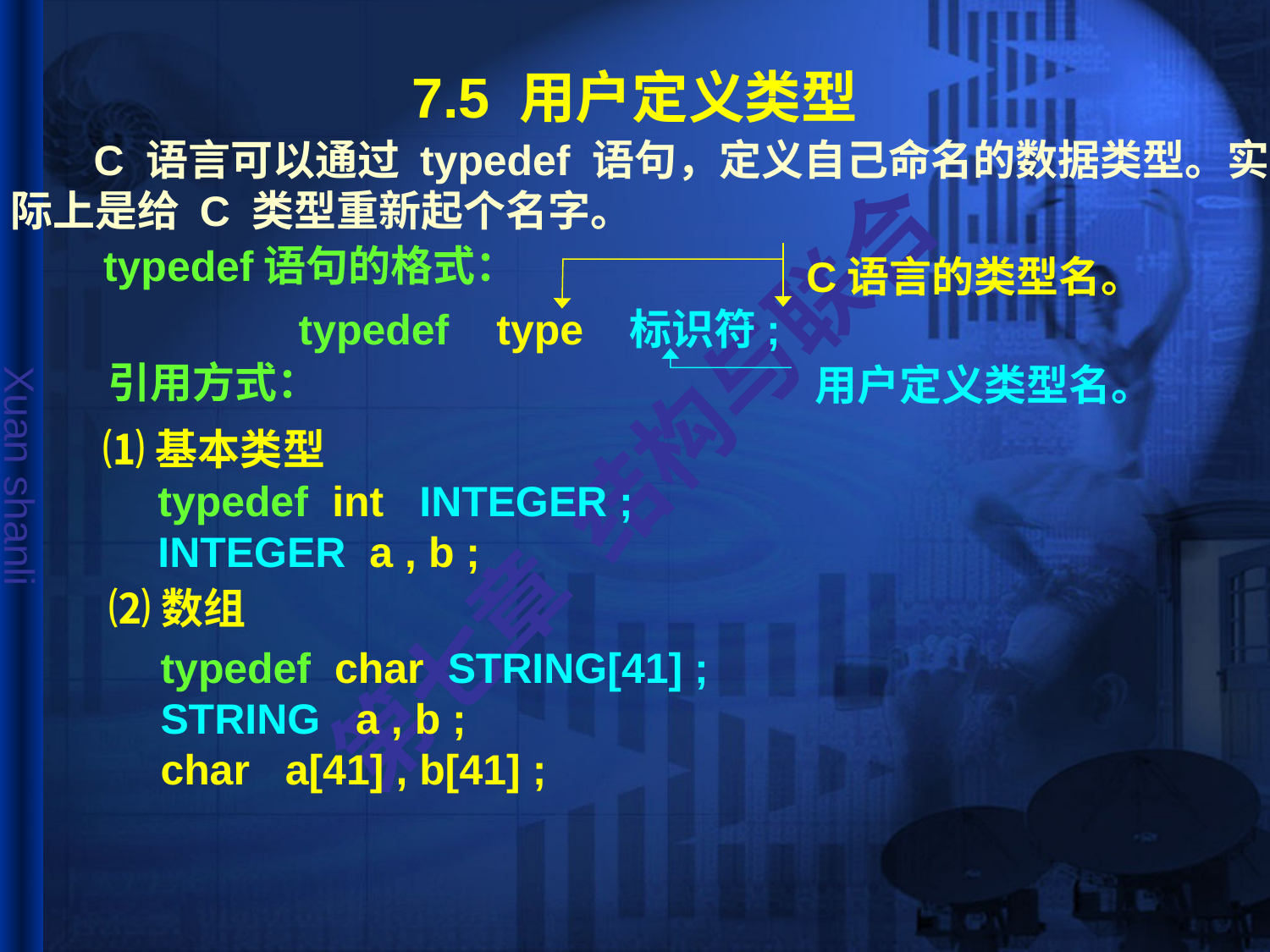

# 7.5 用户定义类型
       C 语言可以通过 typedef 语句，定义自己命名的数据类型。实
际上是给 C 类型重新起个名字。
typedef语句的格式：
C语言的类型名。
typedef    type   标识符;
引用方式：
用户定义类型名。
⑴基本类型
typedef  int   INTEGER ;
INTEGER  a , b ;
⑵数组
typedef  char  STRING[41] ;
STRING   a , b ;
char   a[41] , b[41] ;